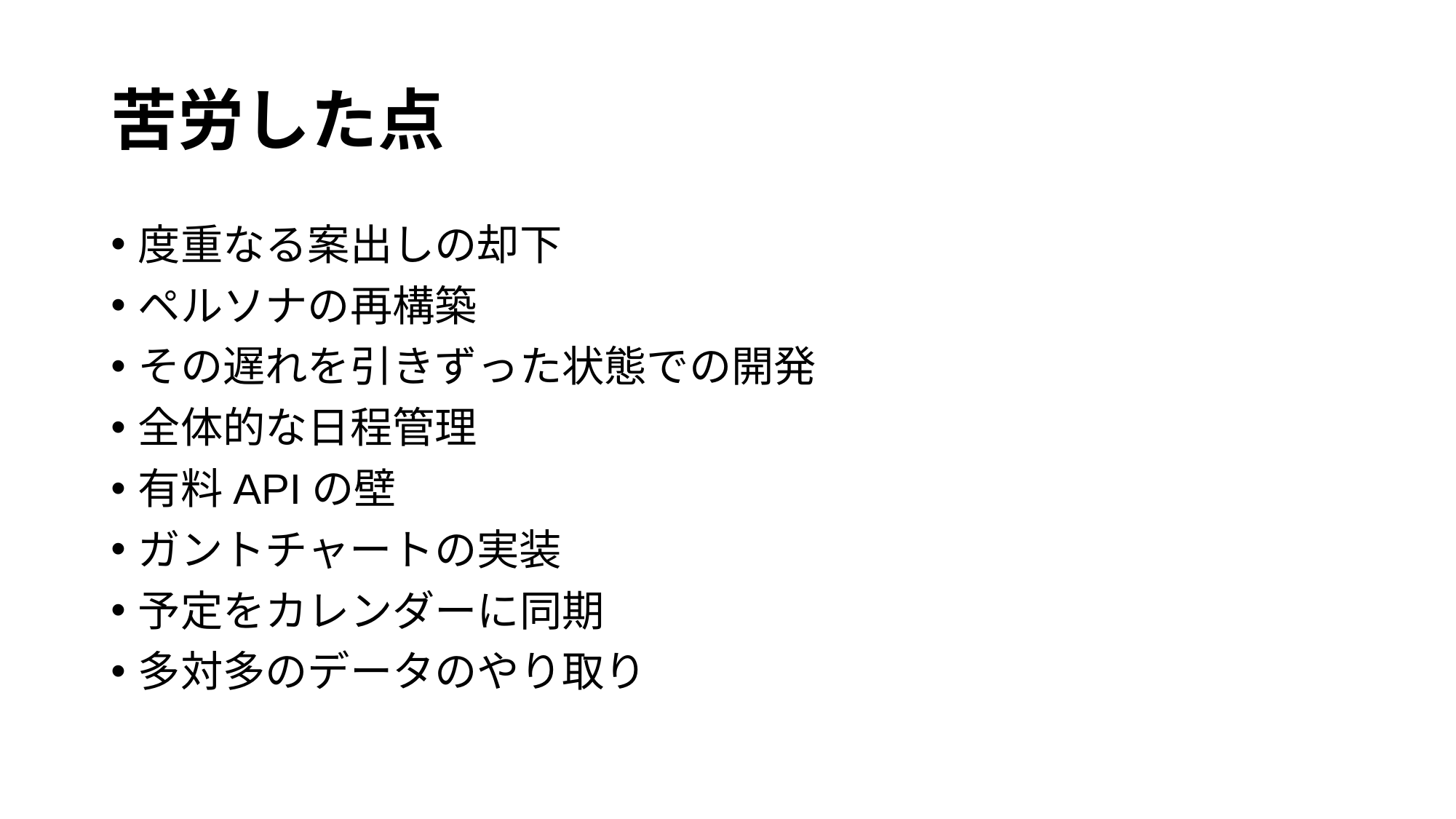

# 苦労した点
度重なる案出しの却下
ペルソナの再構築
その遅れを引きずった状態での開発
全体的な日程管理
有料APIの壁
ガントチャートの実装
予定をカレンダーに同期
多対多のデータのやり取り